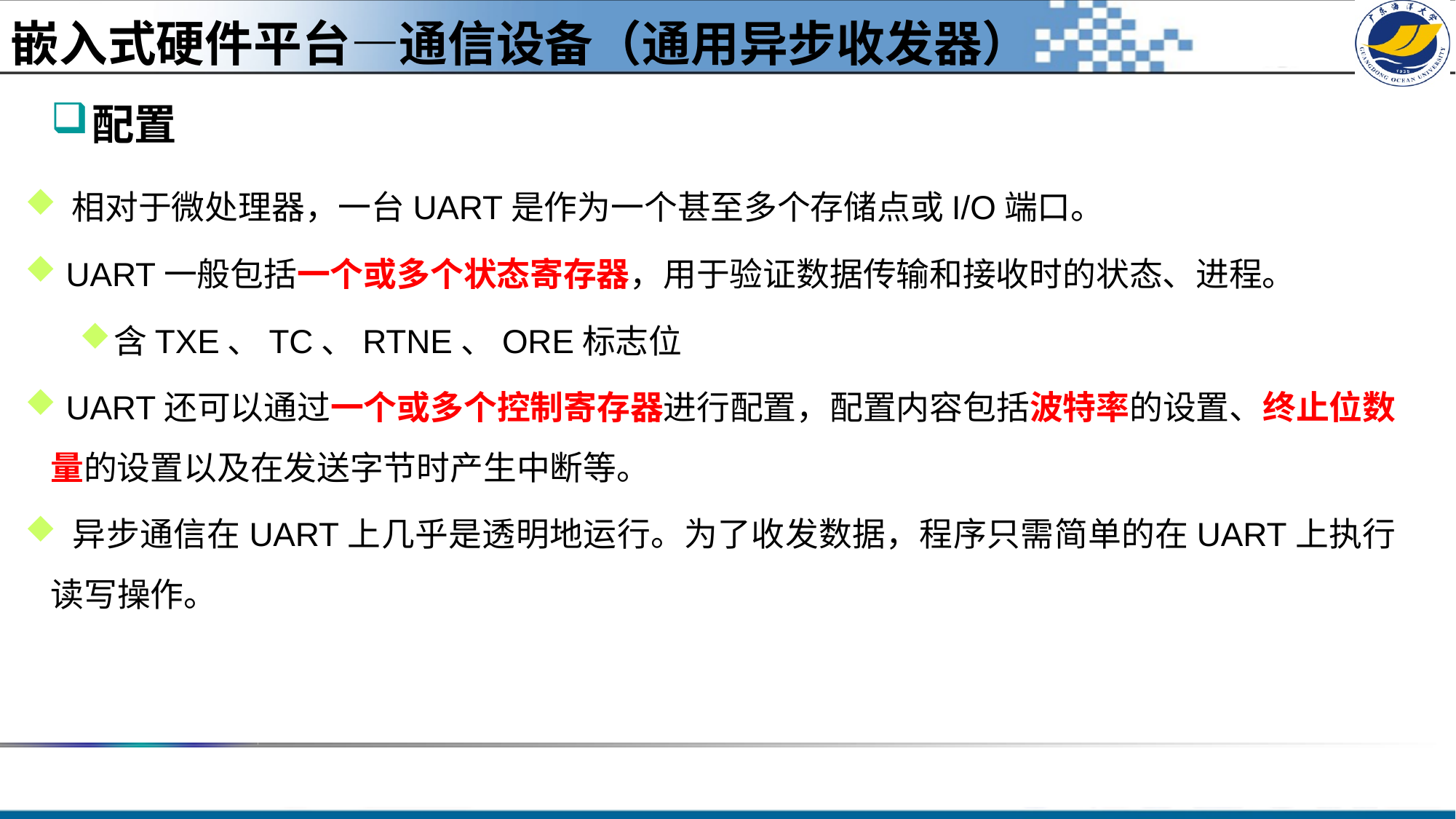

嵌入式硬件平台—通信设备（通用异步收发器）
#
配置
 相对于微处理器，一台UART是作为一个甚至多个存储点或I/O端口。
 UART一般包括一个或多个状态寄存器，用于验证数据传输和接收时的状态、进程。
含TXE、TC、RTNE、ORE标志位
 UART还可以通过一个或多个控制寄存器进行配置，配置内容包括波特率的设置、终止位数量的设置以及在发送字节时产生中断等。
 异步通信在UART上几乎是透明地运行。为了收发数据，程序只需简单的在UART上执行读写操作。
101